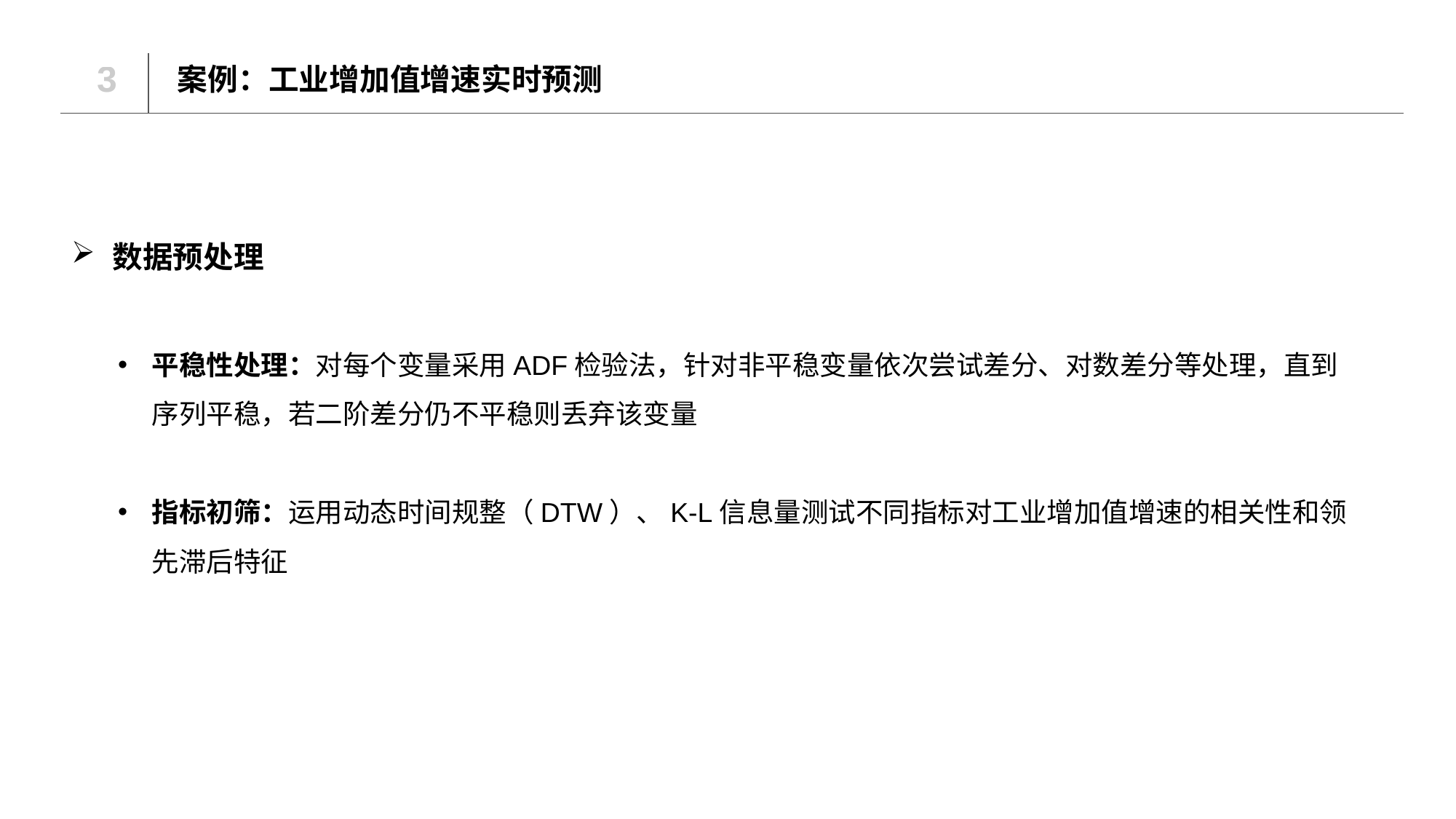

3
案例：工业增加值增速实时预测
数据预处理
平稳性处理：对每个变量采用ADF检验法，针对非平稳变量依次尝试差分、对数差分等处理，直到序列平稳，若二阶差分仍不平稳则丢弃该变量
指标初筛：运用动态时间规整（DTW）、K-L信息量测试不同指标对工业增加值增速的相关性和领先滞后特征